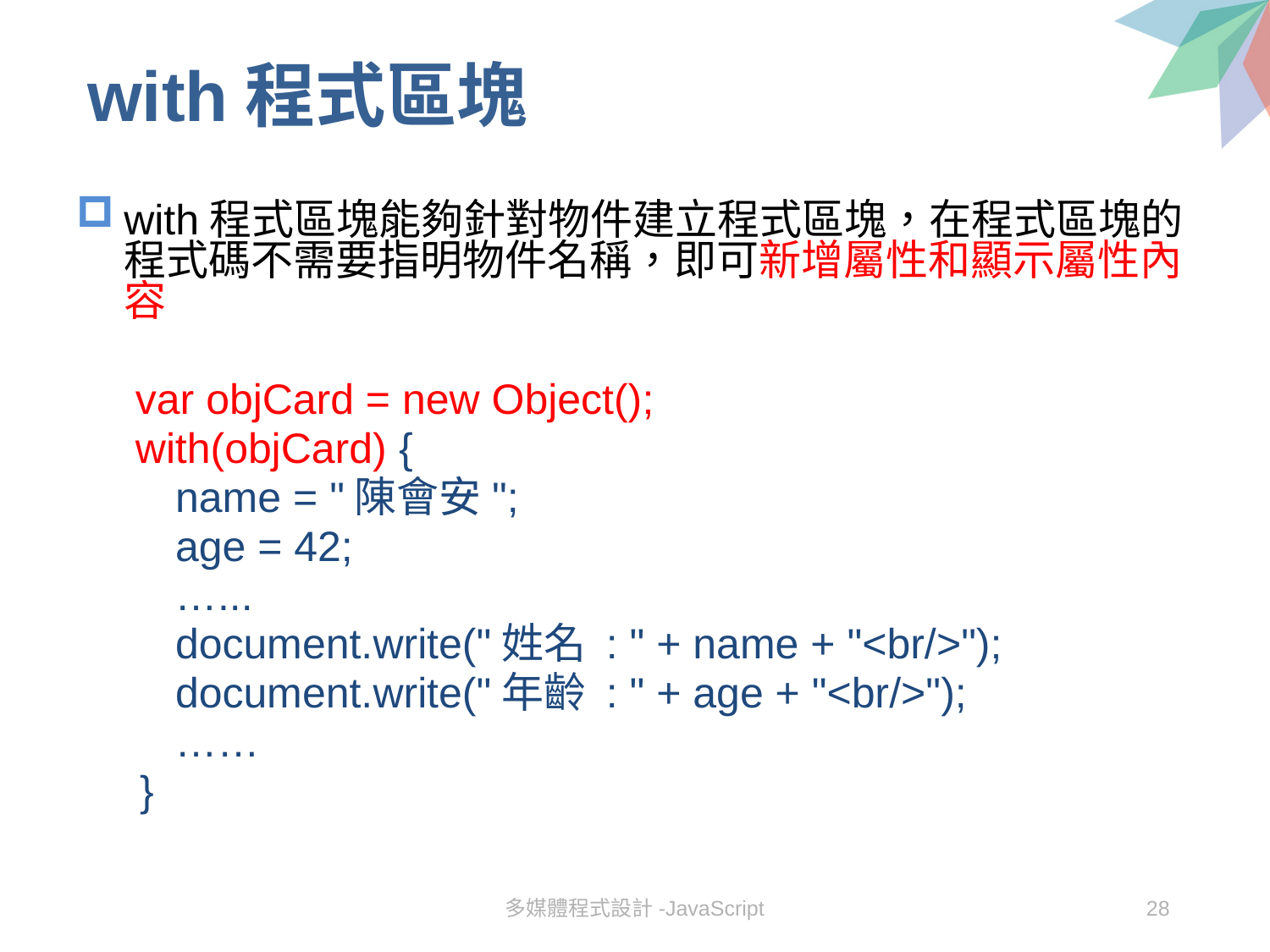

# with程式區塊
with程式區塊能夠針對物件建立程式區塊，在程式區塊的程式碼不需要指明物件名稱，即可新增屬性和顯示屬性內容

     var objCard = new Object();
     with(objCard) {
   name = "陳會安";
   age = 42;
   …...
   document.write("姓名 : " + name + "<br/>");
   document.write("年齡 : " + age + "<br/>");
   ……
}
多媒體程式設計-JavaScript
28